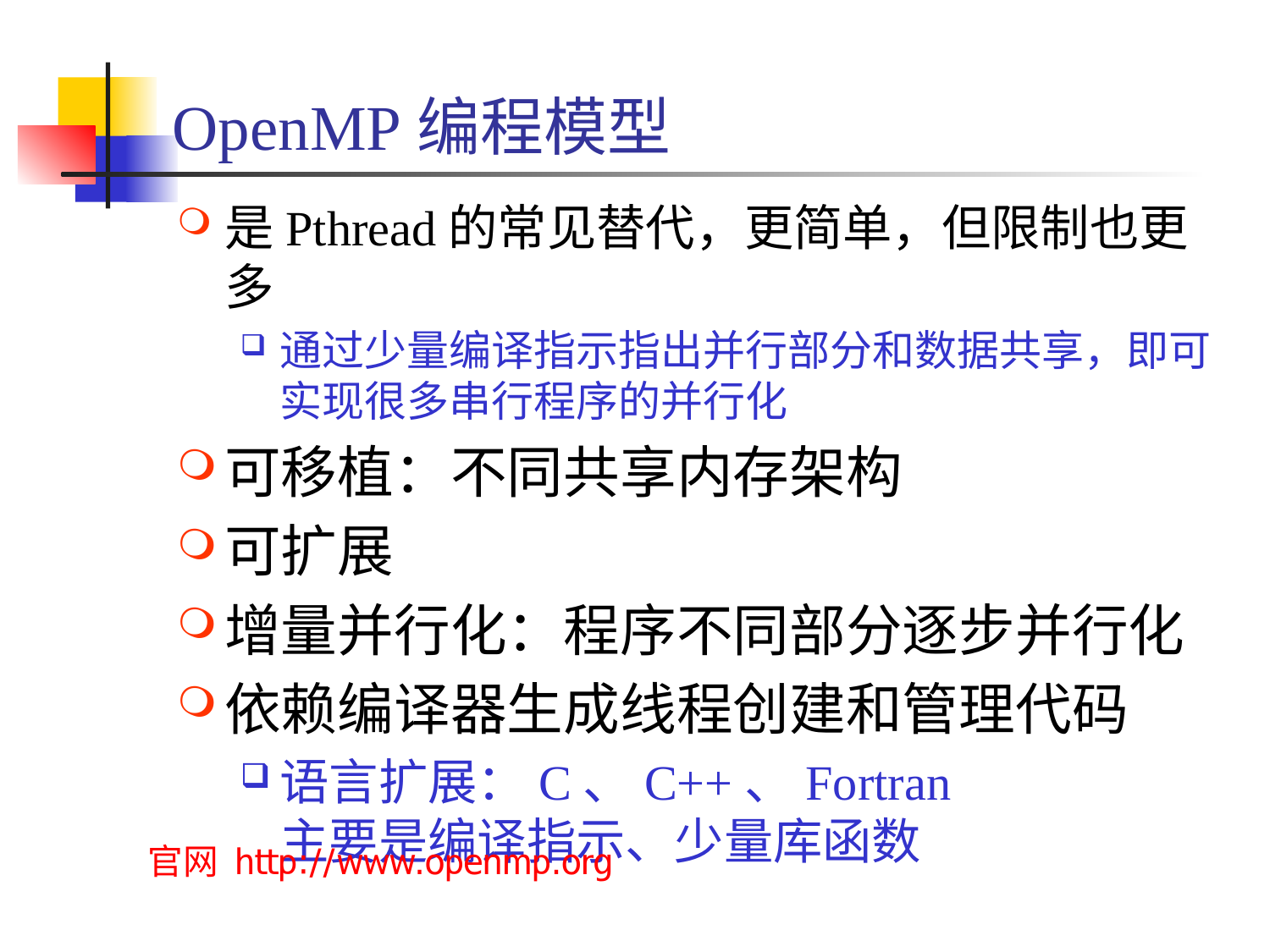

# OpenMP编程模型
是Pthread的常见替代，更简单，但限制也更多
通过少量编译指示指出并行部分和数据共享，即可实现很多串行程序的并行化
可移植：不同共享内存架构
可扩展
增量并行化：程序不同部分逐步并行化
依赖编译器生成线程创建和管理代码
语言扩展：C、C++、Fortran
主要是编译指示、少量库函数
官网 http://www.openmp.org